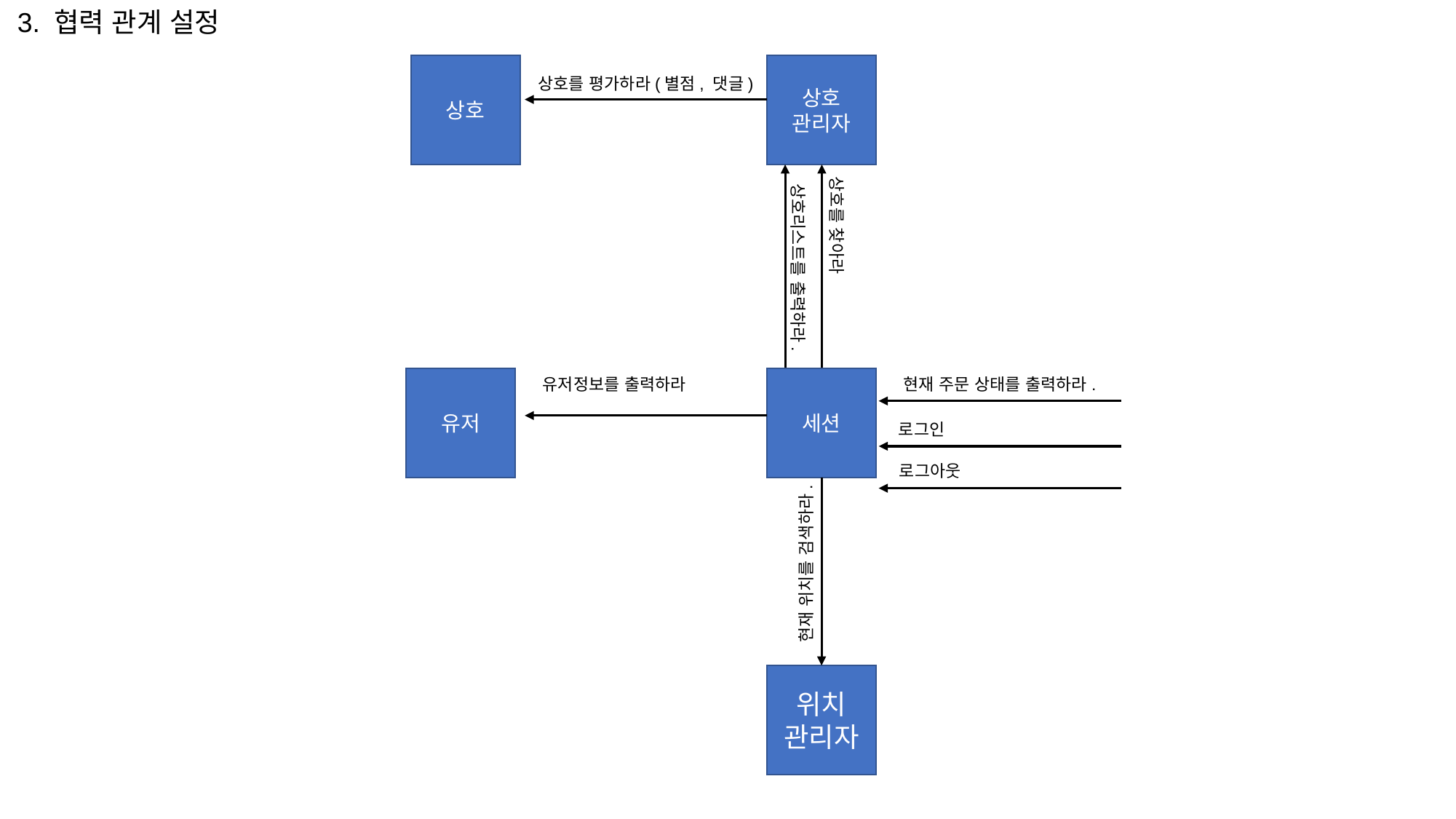

3. 협력 관계 설정
상호
관리자
상호
상호를 평가하라(별점, 댓글)
상호를 찾아라
상호리스트를 출력하라.
현재 주문 상태를 출력하라.
유저정보를 출력하라
유저
세션
로그인
로그아웃
현재 위치를 검색하라.
위치
관리자